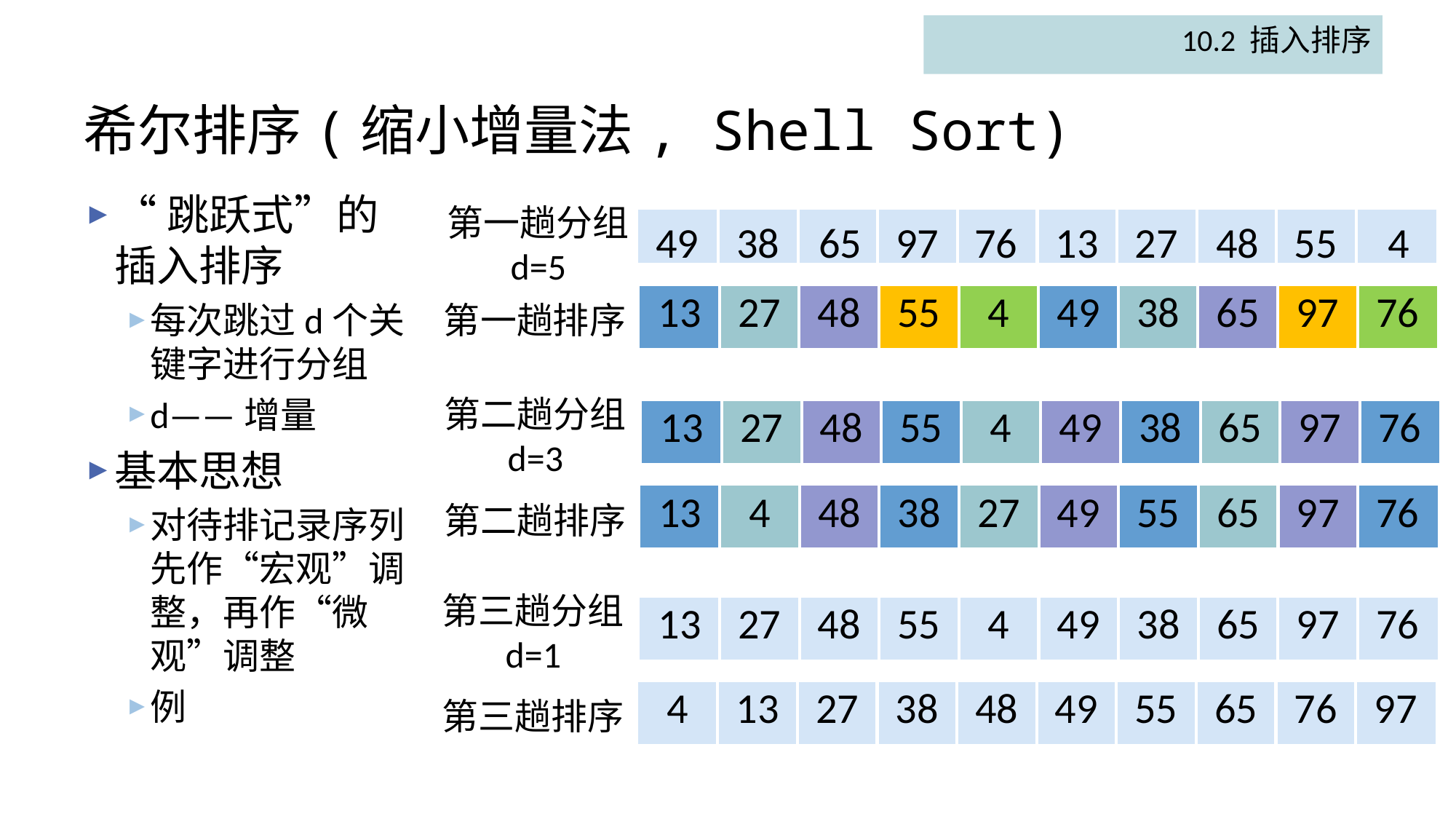

10.2 插入排序
# 希尔排序(缩小增量法, Shell Sort)
“跳跃式”的插入排序
每次跳过d个关键字进行分组
d——增量
基本思想
对待排记录序列先作“宏观”调整，再作“微观”调整
例
第一趟分组
d=5
|  |  |  |  |  |  |  |  |  |  |
| --- | --- | --- | --- | --- | --- | --- | --- | --- | --- |
49
38
65
97
76
13
27
48
55
4
| 13 | 27 | 48 | 55 | 4 | 49 | 38 | 65 | 97 | 76 |
| --- | --- | --- | --- | --- | --- | --- | --- | --- | --- |
第一趟排序
第二趟分组
d=3
| 13 | 27 | 48 | 55 | 4 | 49 | 38 | 65 | 97 | 76 |
| --- | --- | --- | --- | --- | --- | --- | --- | --- | --- |
| 13 | 4 | 48 | 38 | 27 | 49 | 55 | 65 | 97 | 76 |
| --- | --- | --- | --- | --- | --- | --- | --- | --- | --- |
第二趟排序
第三趟分组
d=1
| 13 | 27 | 48 | 55 | 4 | 49 | 38 | 65 | 97 | 76 |
| --- | --- | --- | --- | --- | --- | --- | --- | --- | --- |
| 4 | 13 | 27 | 38 | 48 | 49 | 55 | 65 | 76 | 97 |
| --- | --- | --- | --- | --- | --- | --- | --- | --- | --- |
第三趟排序